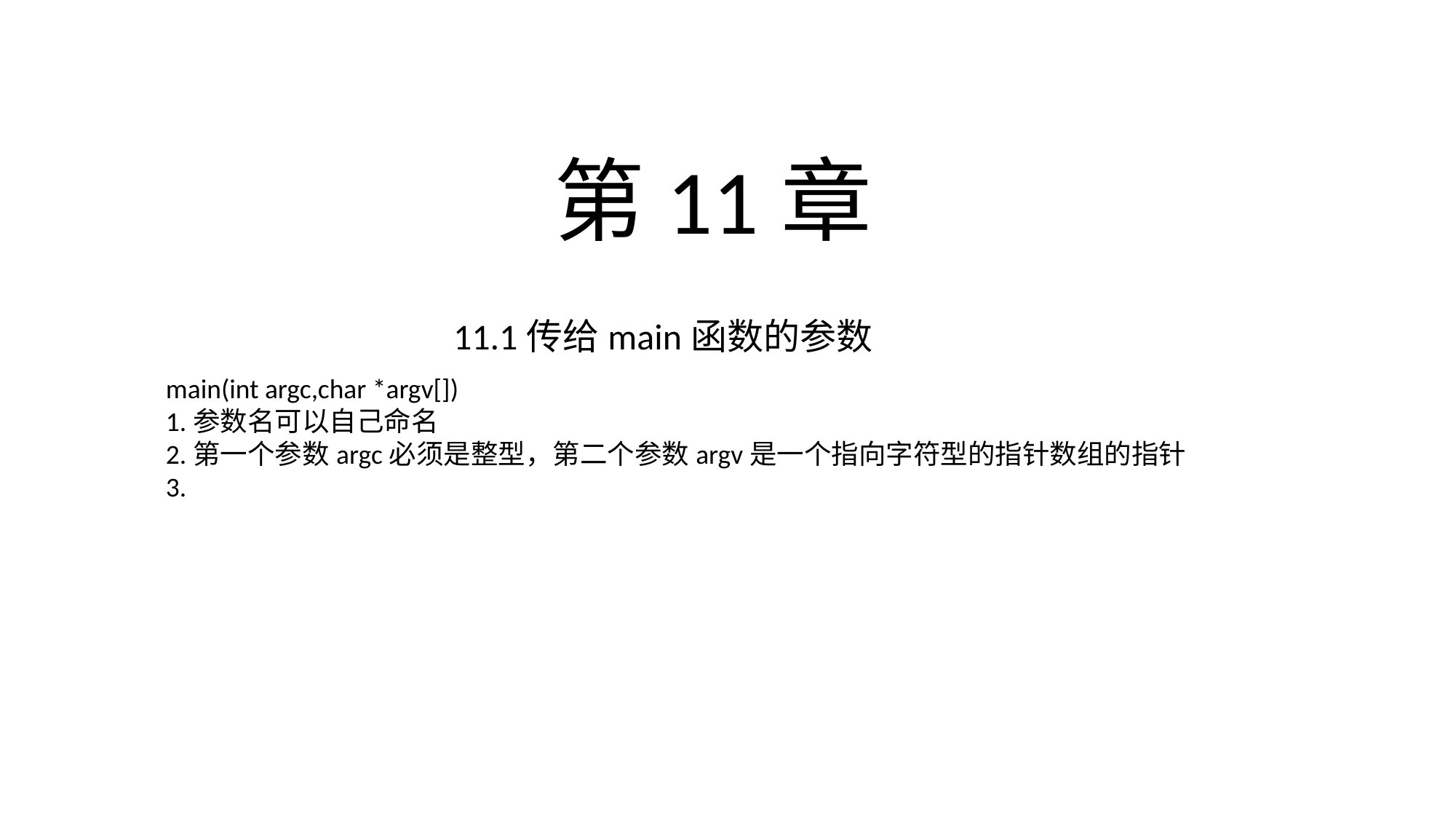

# 第11章
11.1传给main函数的参数
main(int argc,char *argv[])
1.参数名可以自己命名
2.第一个参数argc必须是整型，第二个参数argv是一个指向字符型的指针数组的指针
3.